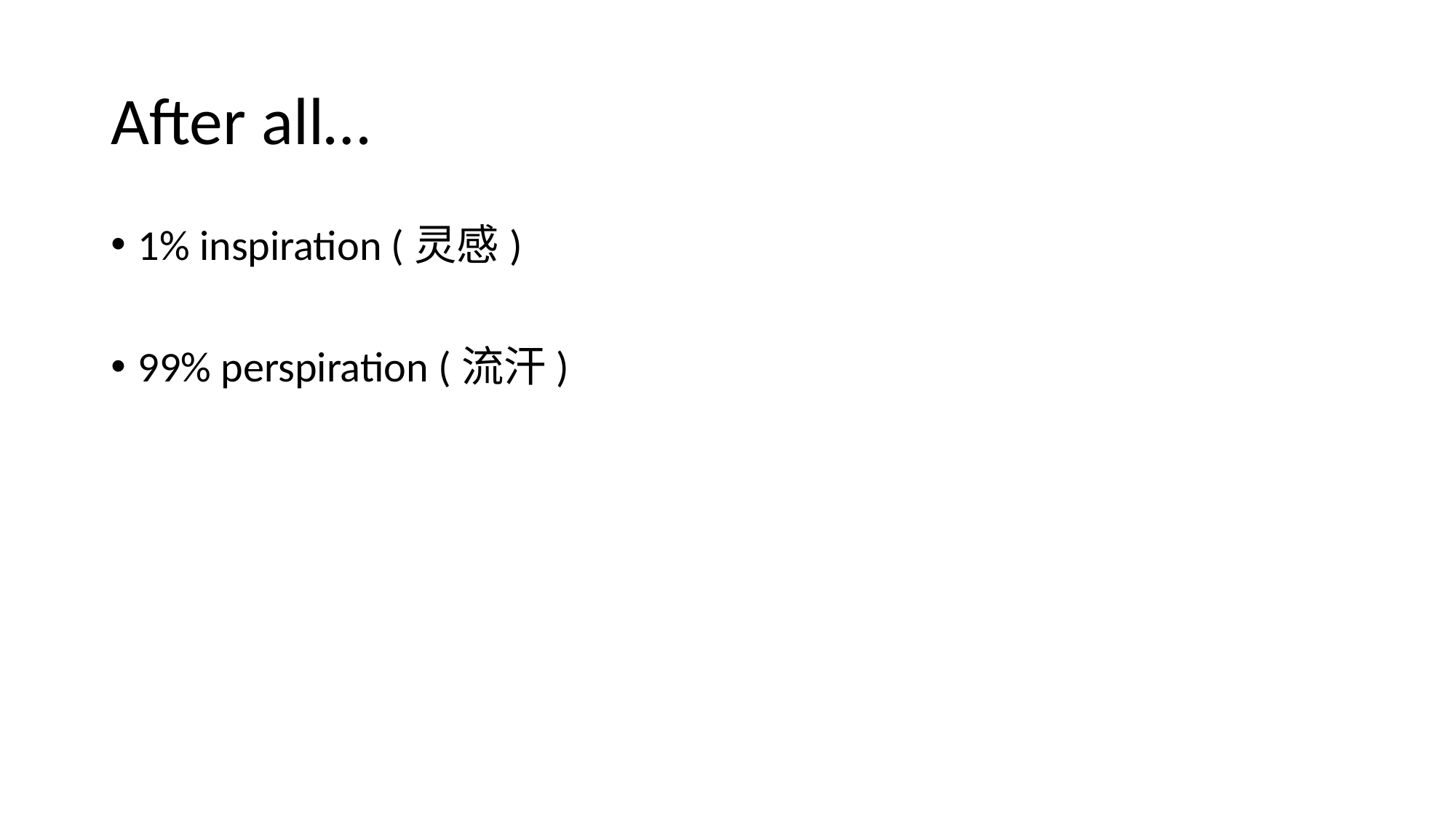

# After all…
1% inspiration (灵感)

99% perspiration (流汗)